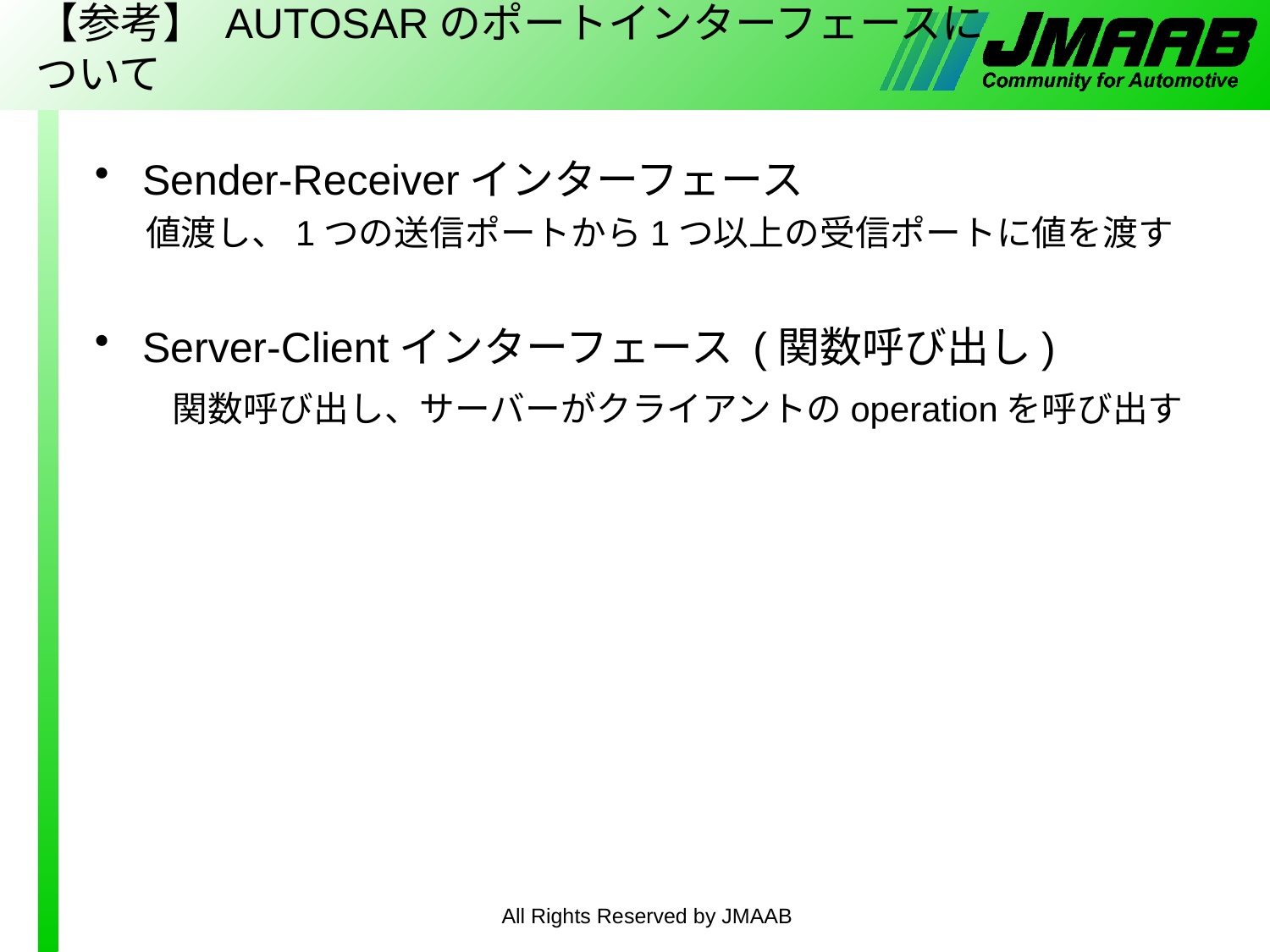

# 【参考】 AUTOSARのポートインターフェースについて
Sender-Receiverインターフェース
　  値渡し、1つの送信ポートから1つ以上の受信ポートに値を渡す

Server-Clientインターフェース (関数呼び出し)
　　関数呼び出し、サーバーがクライアントのoperationを呼び出す